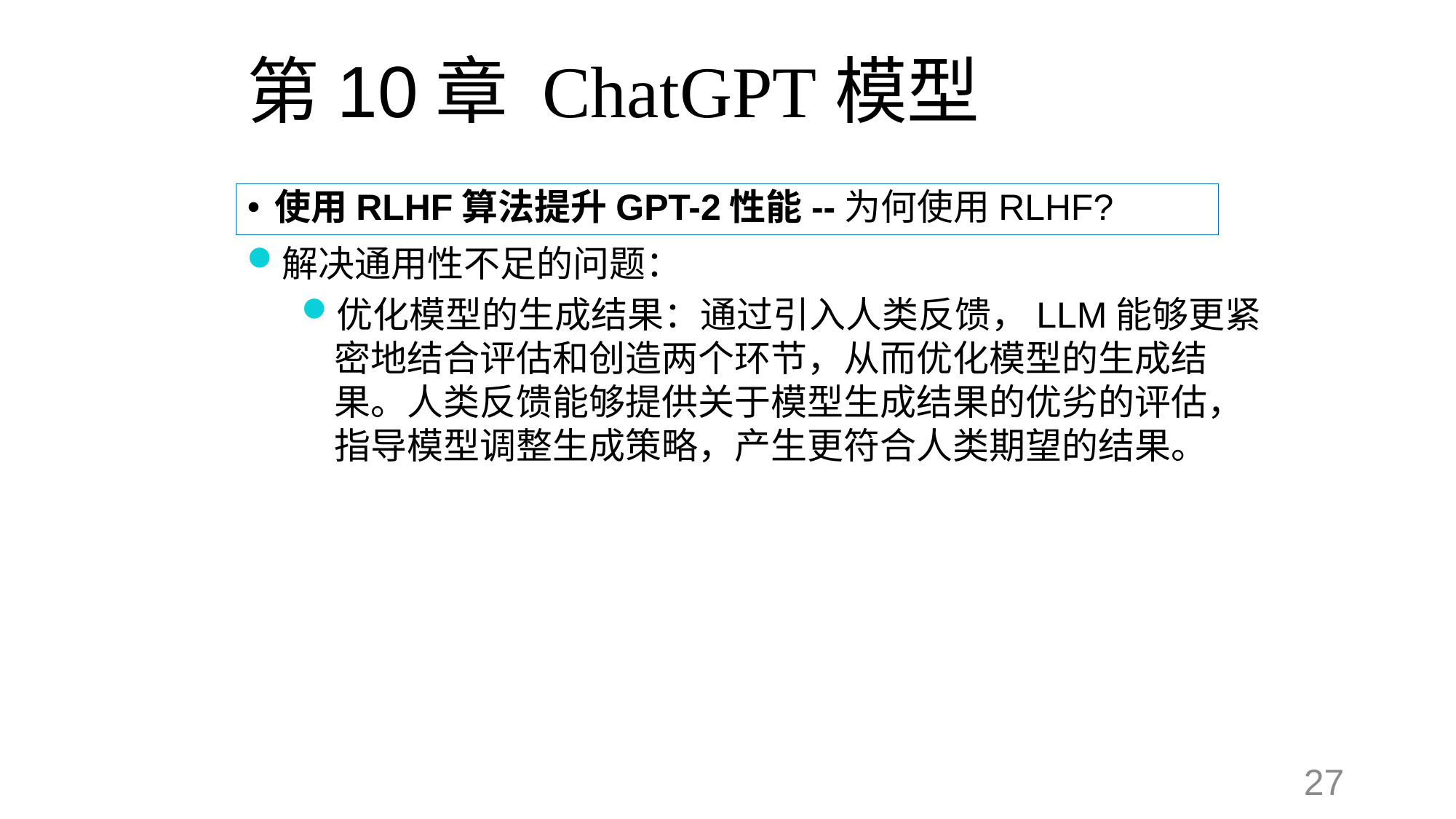

# 第10章 ChatGPT模型
使用RLHF算法提升GPT-2性能--为何使用RLHF?

解决通用性不足的问题：
优化模型的生成结果：通过引入人类反馈，LLM能够更紧密地结合评估和创造两个环节，从而优化模型的生成结果。人类反馈能够提供关于模型生成结果的优劣的评估，指导模型调整生成策略，产生更符合人类期望的结果。

27